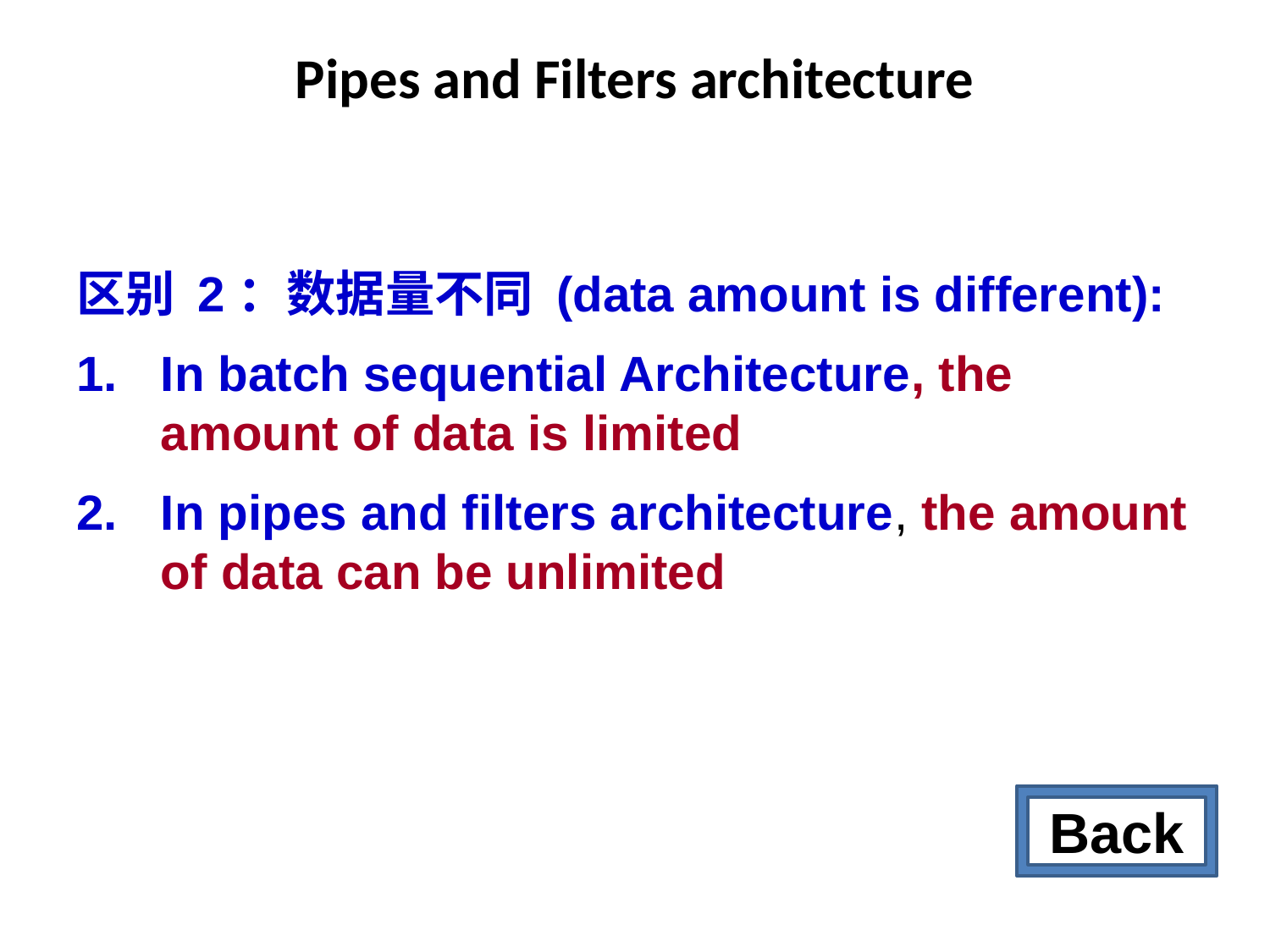

Pipes and Filters architecture
区别 2：数据量不同 (data amount is different):
In batch sequential Architecture, the amount of data is limited
In pipes and filters architecture, the amount of data can be unlimited
Back